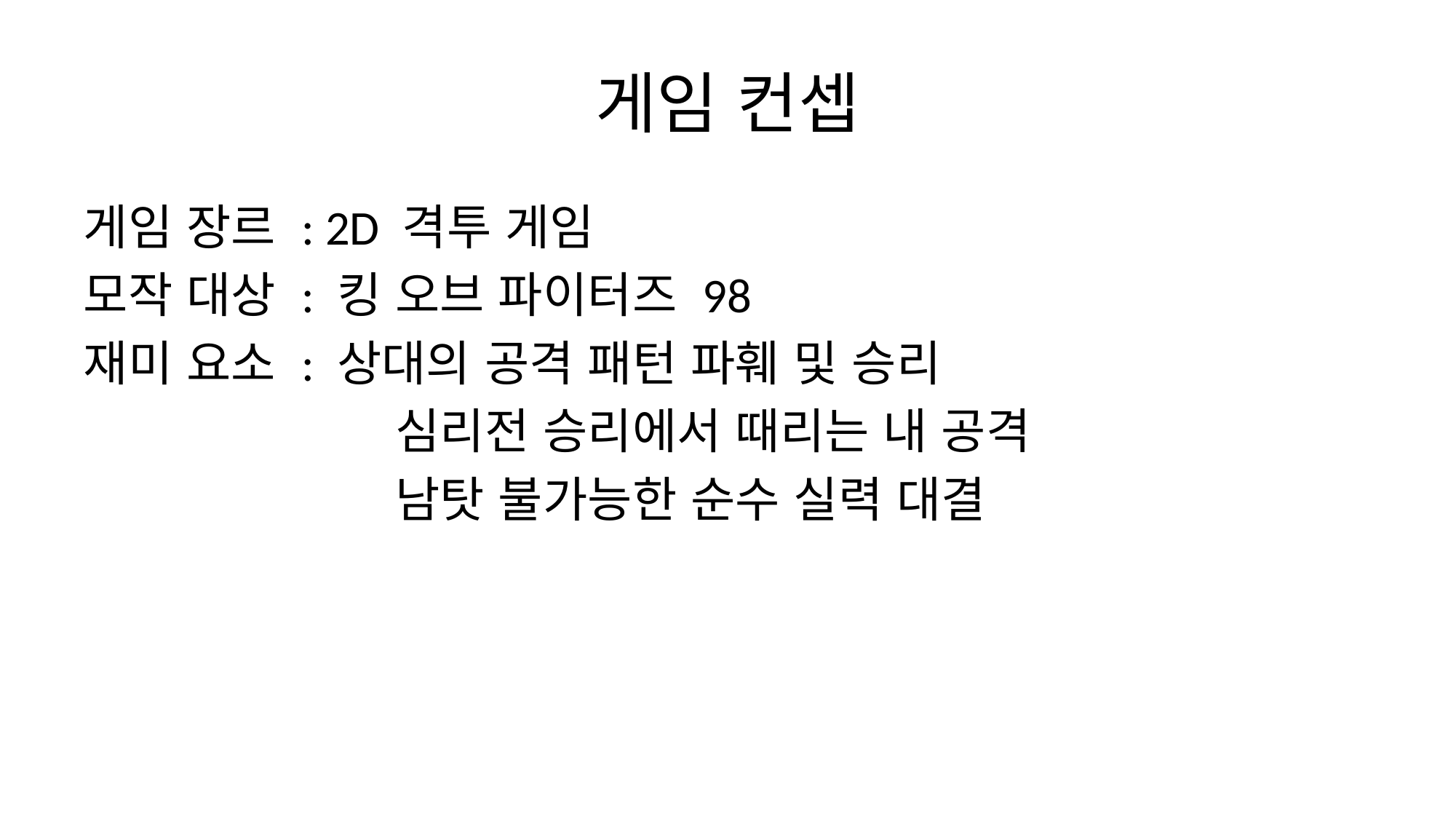

# 게임 컨셉
게임 장르 : 2D 격투 게임
모작 대상 : 킹 오브 파이터즈 98
재미 요소 : 상대의 공격 패턴 파훼 및 승리
                      심리전 승리에서 때리는 내 공격
                      남탓 불가능한 순수 실력 대결